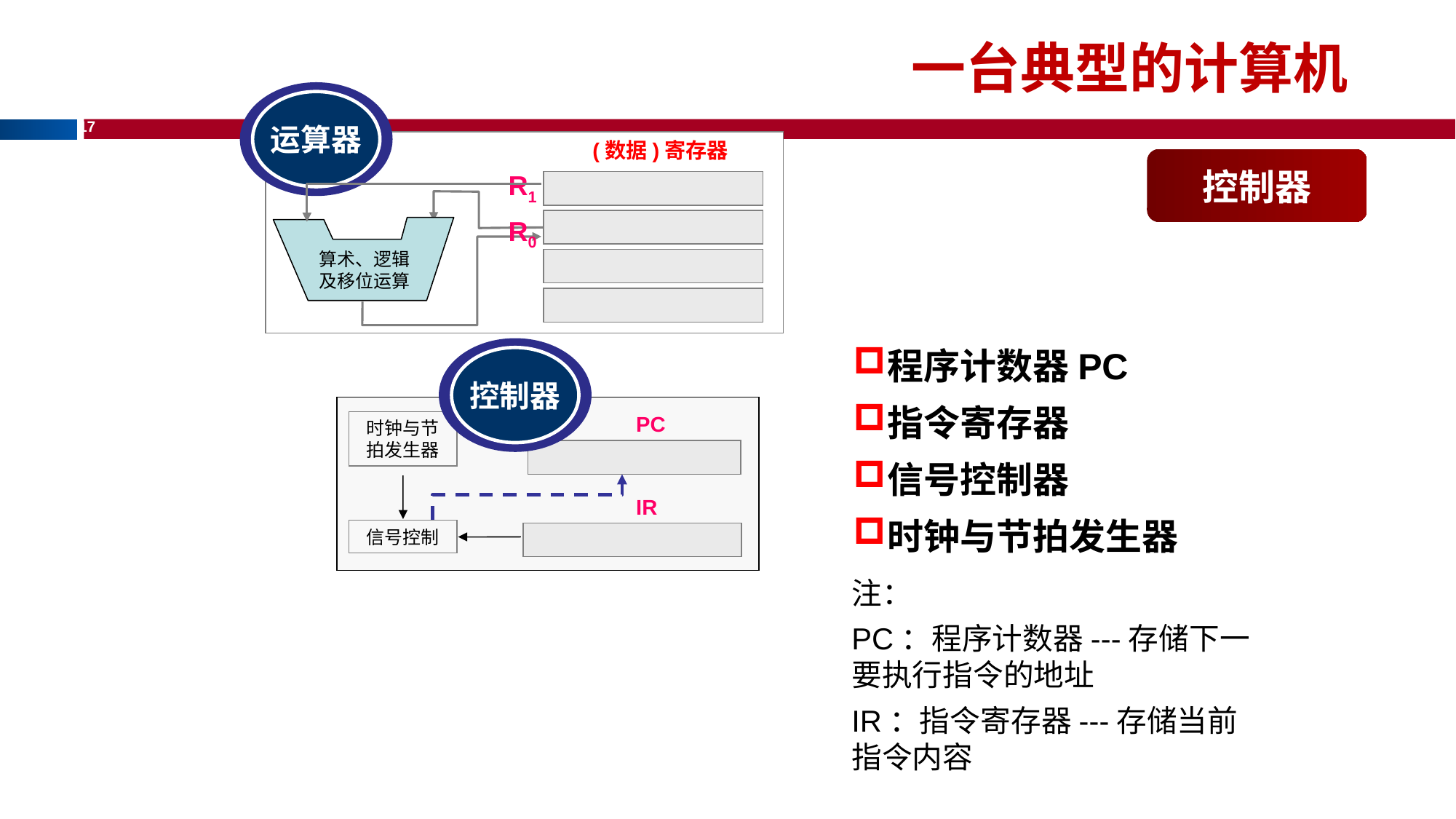

一台典型的计算机

运算器
(数据)寄存器

控制器
R1

R0

算术、逻辑及移位运算

程序计数器PC
指令寄存器
信号控制器
时钟与节拍发生器

控制器

PC
时钟与节拍发生器

IR
信号控制

注：
PC：程序计数器---存储下一要执行指令的地址
IR：指令寄存器---存储当前指令内容